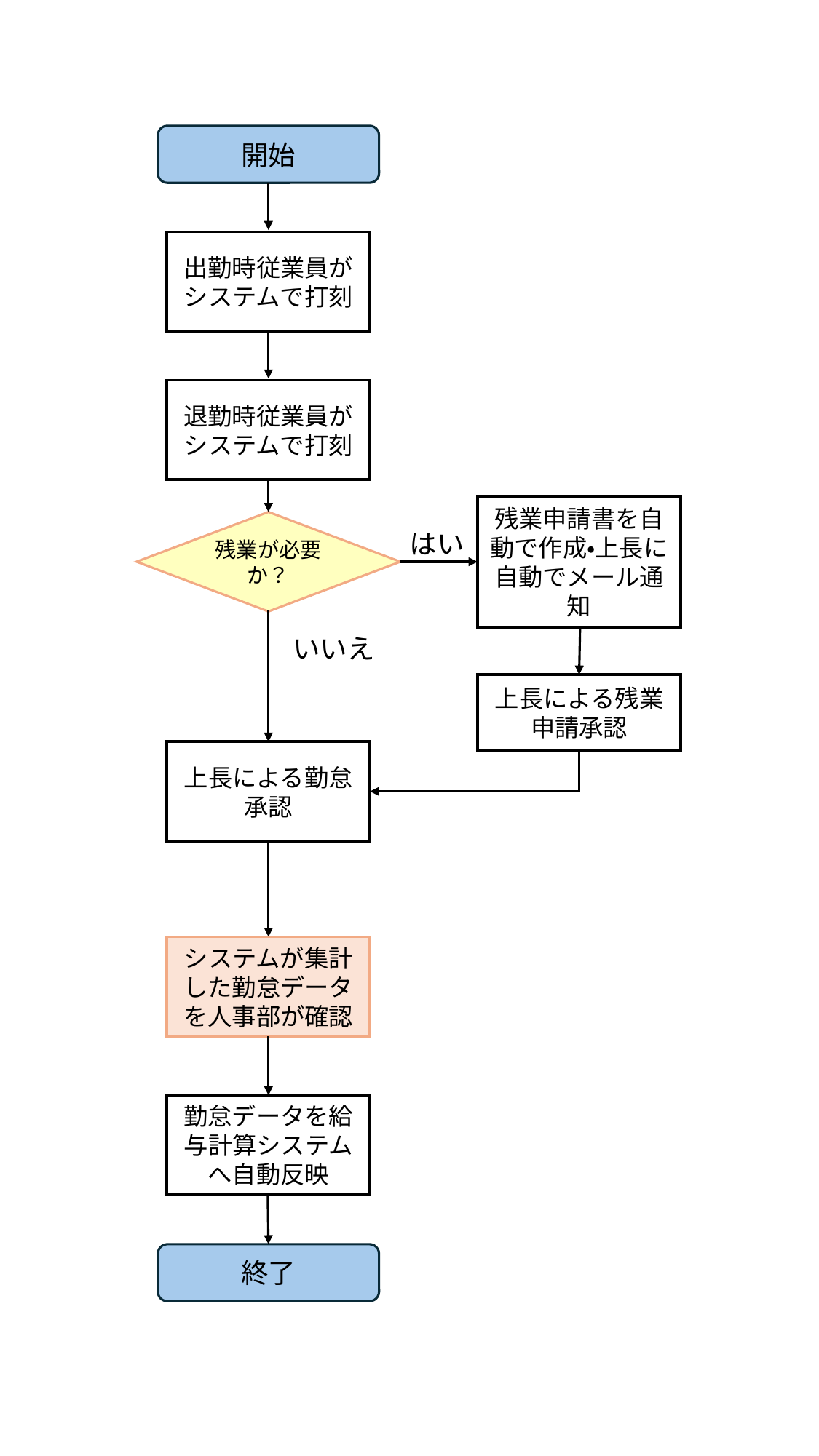

開始
出勤時従業員がシステムで打刻
退勤時従業員がシステムで打刻
残業申請書を自動で作成・上長に自動でメール通知
残業が必要か？
はい
いいえ
上長による残業申請承認
上長による勤怠承認
システムが集計した勤怠データを人事部が確認
勤怠データを給与計算システムへ自動反映
終了